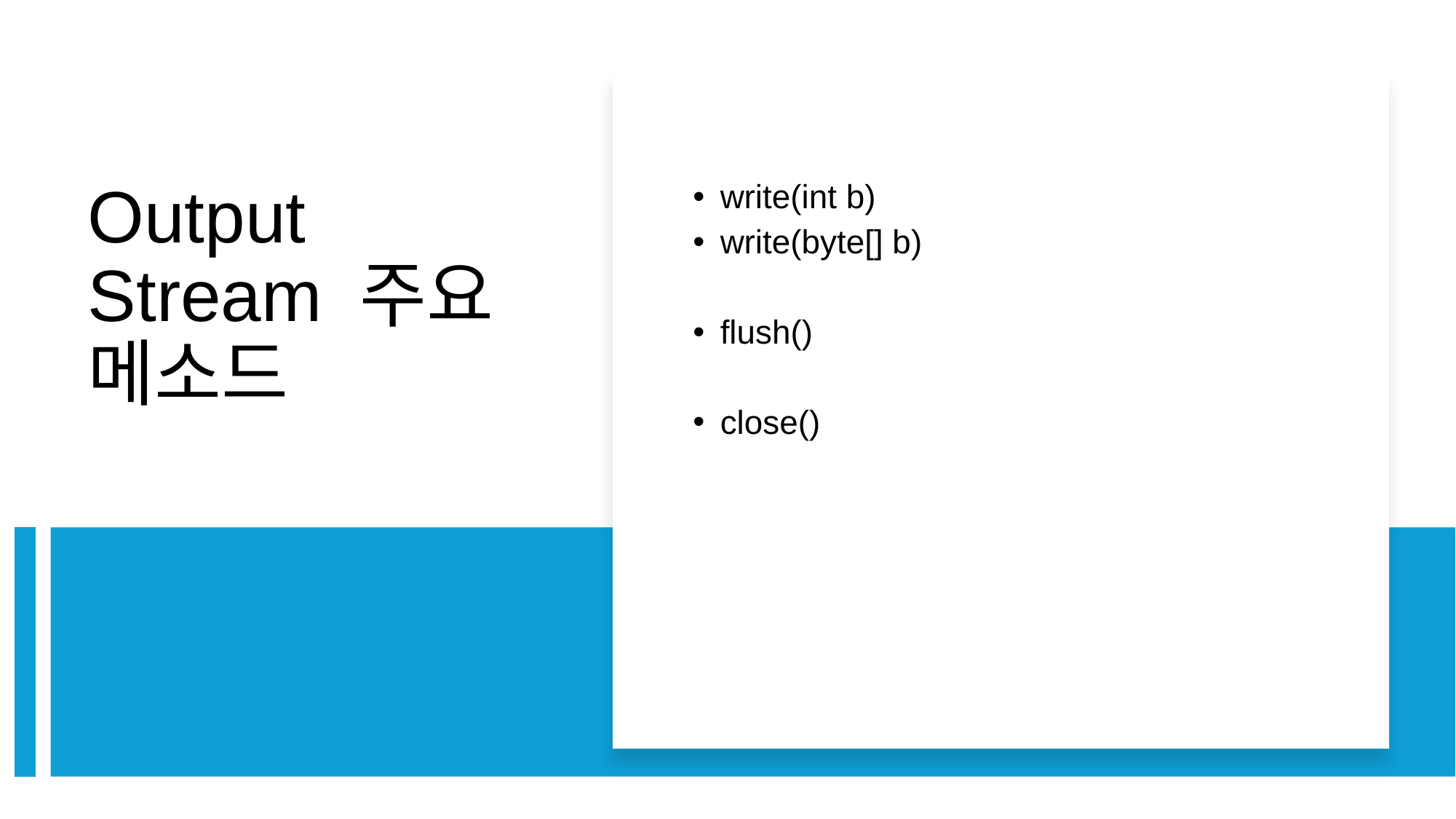

write(int b)
write(byte[] b)

flush()

close()
Output Stream 주요 메소드